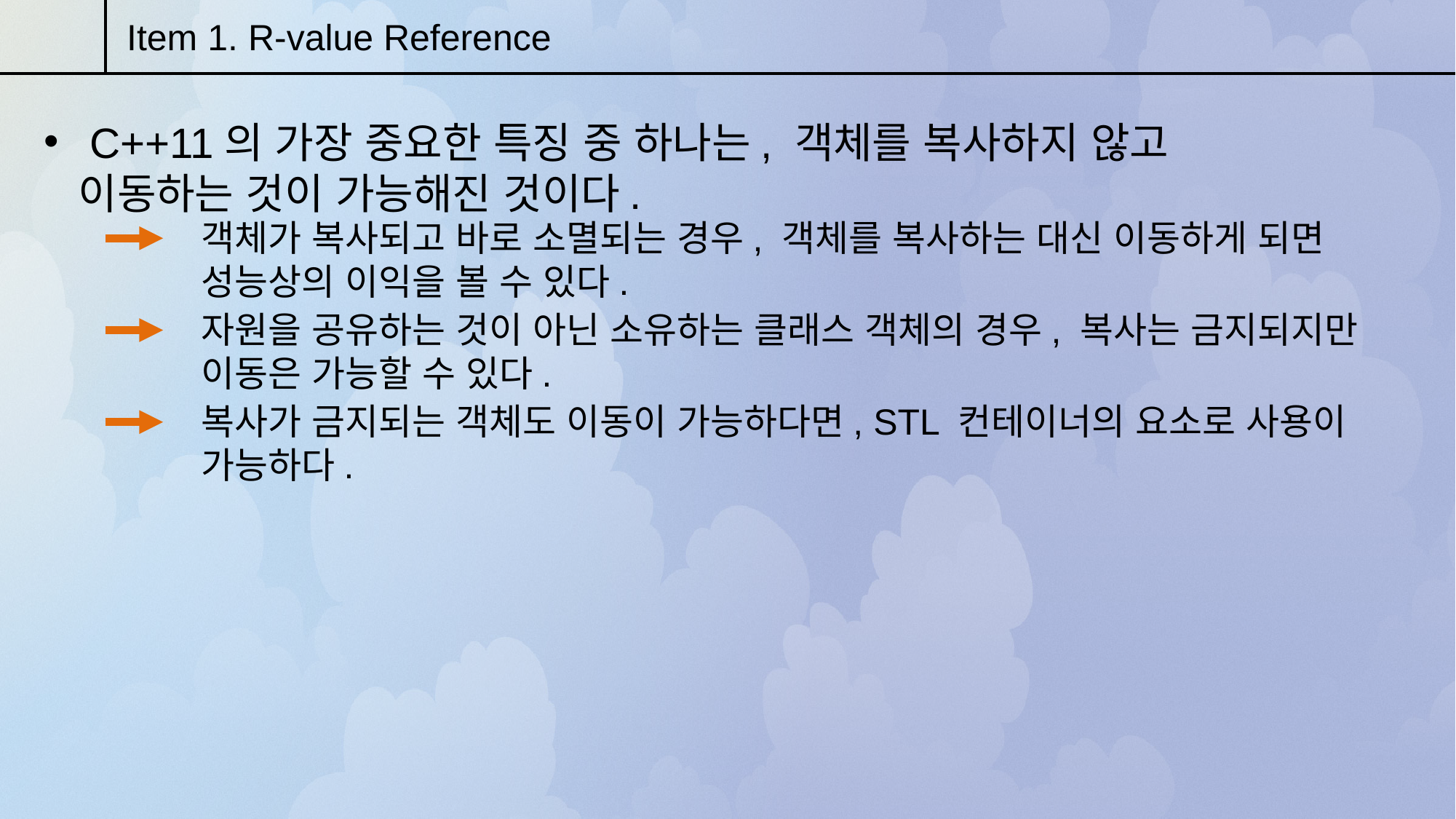

Item 1. R-value Reference
 C++11의 가장 중요한 특징 중 하나는, 객체를 복사하지 않고 이동하는 것이 가능해진 것이다.
객체가 복사되고 바로 소멸되는 경우, 객체를 복사하는 대신 이동하게 되면 성능상의 이익을 볼 수 있다.
자원을 공유하는 것이 아닌 소유하는 클래스 객체의 경우, 복사는 금지되지만 이동은 가능할 수 있다.
복사가 금지되는 객체도 이동이 가능하다면, STL 컨테이너의 요소로 사용이 가능하다.